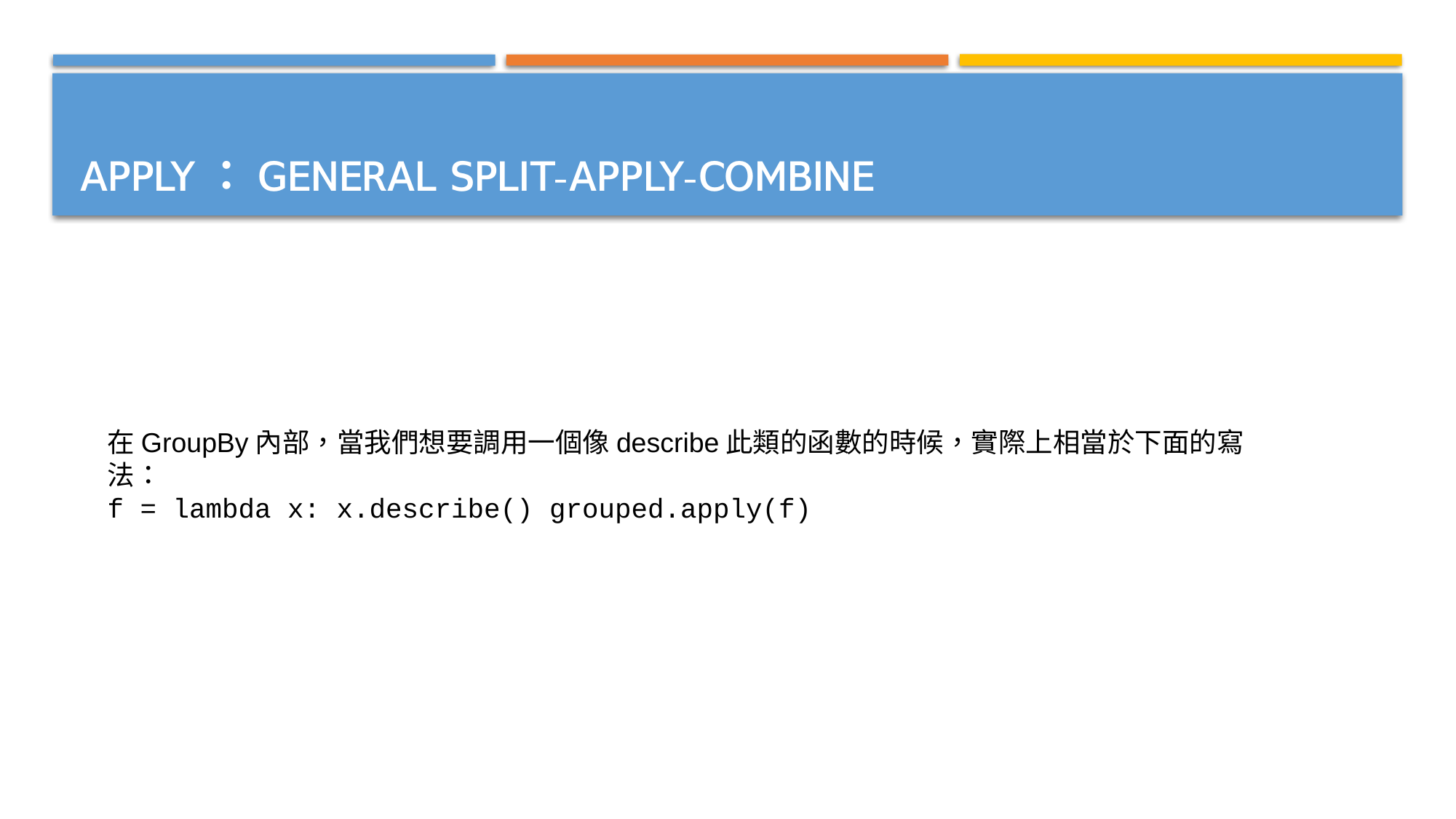

# Apply：General split-apply-combine
在GroupBy內部，當我們想要調用一個像describe此類的函數的時候，實際上相當於下面的寫法：
f = lambda x: x.describe() grouped.apply(f)